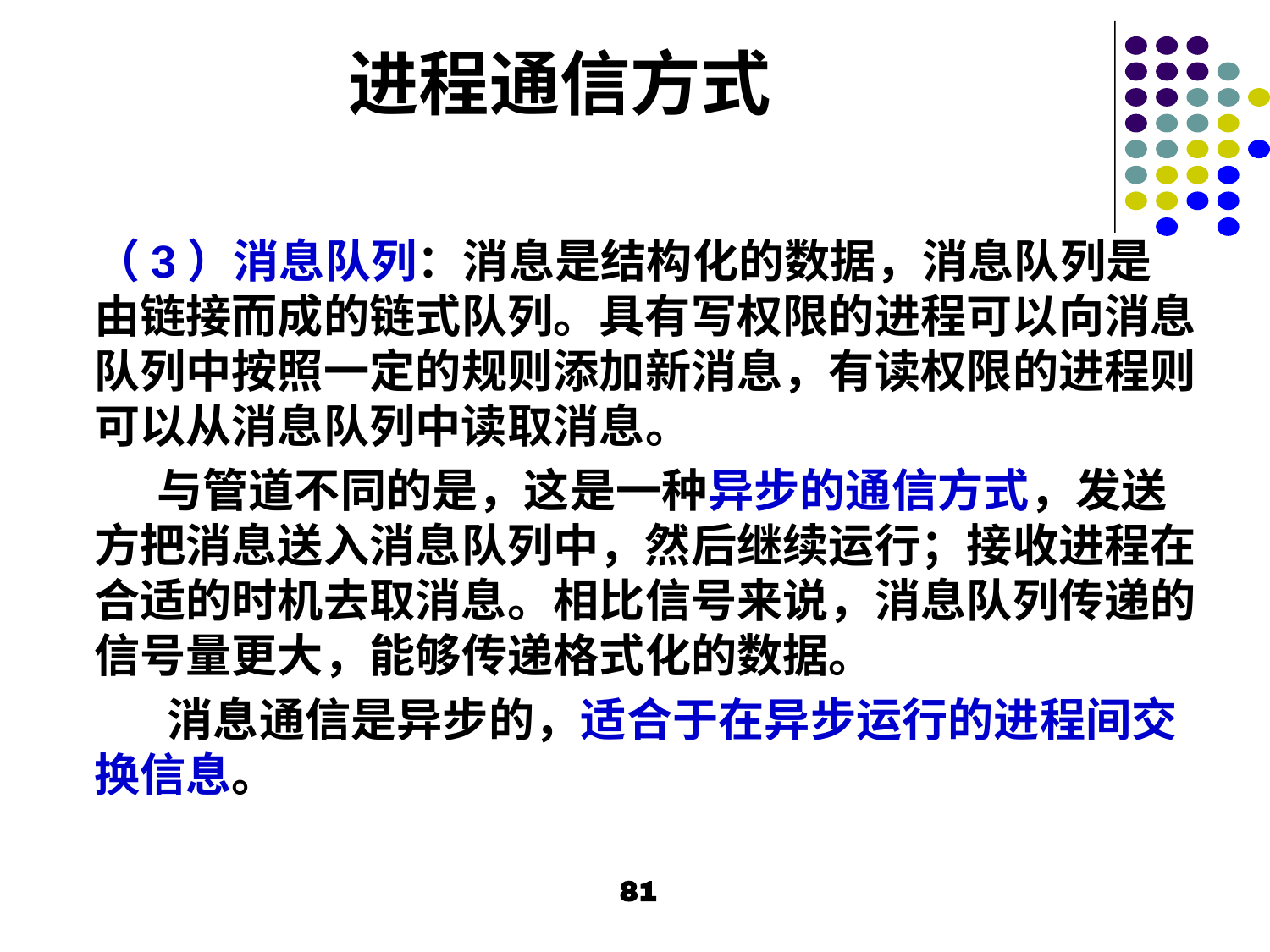

进程通信方式
（3）消息队列：消息是结构化的数据，消息队列是由链接而成的链式队列。具有写权限的进程可以向消息队列中按照一定的规则添加新消息，有读权限的进程则可以从消息队列中读取消息。
     与管道不同的是，这是一种异步的通信方式，发送方把消息送入消息队列中，然后继续运行；接收进程在合适的时机去取消息。相比信号来说，消息队列传递的信号量更大，能够传递格式化的数据。
      消息通信是异步的，适合于在异步运行的进程间交换信息。
81